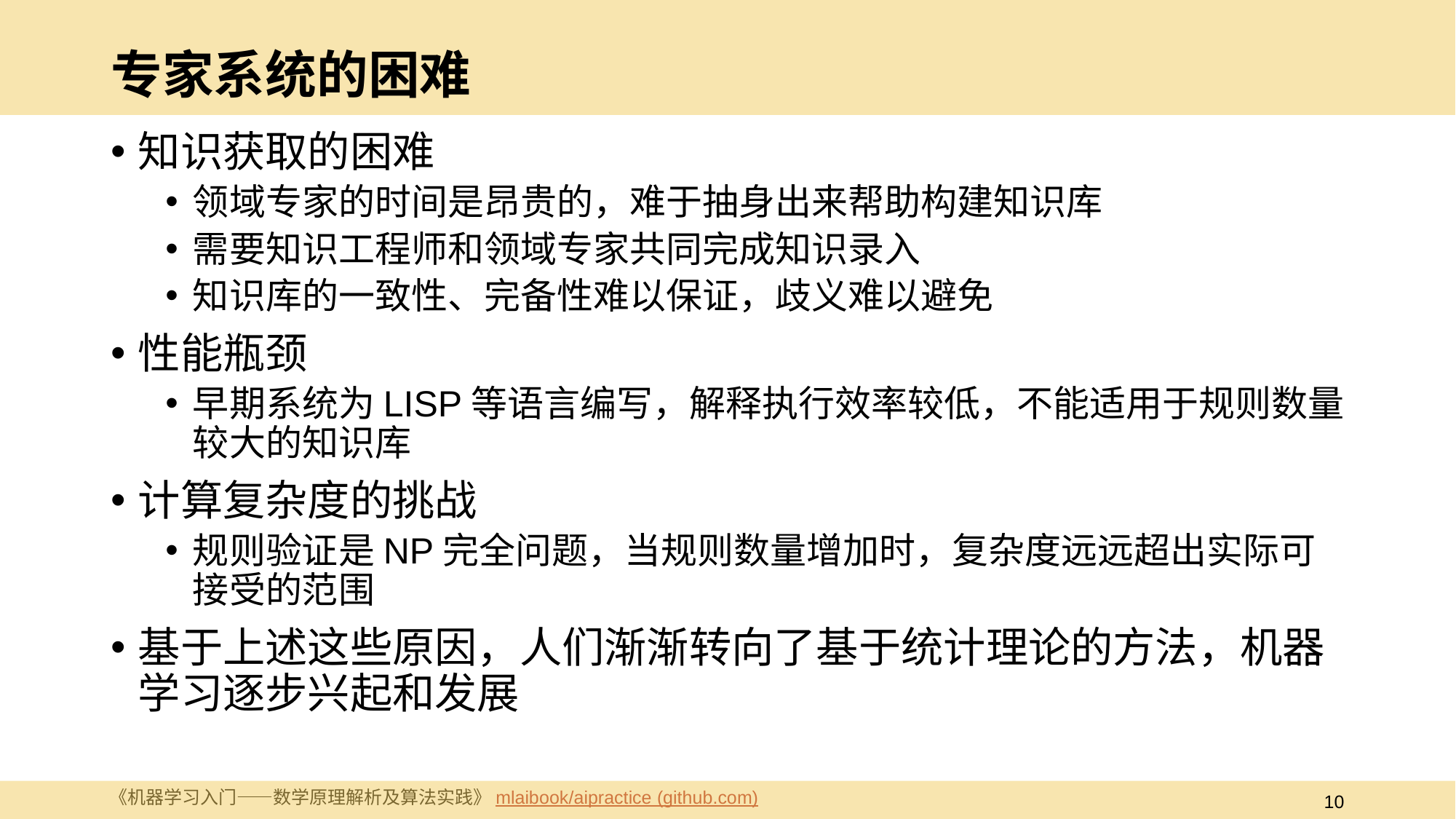

# 专家系统的困难
知识获取的困难
领域专家的时间是昂贵的，难于抽身出来帮助构建知识库
需要知识工程师和领域专家共同完成知识录入
知识库的一致性、完备性难以保证，歧义难以避免
性能瓶颈
早期系统为LISP等语言编写，解释执行效率较低，不能适用于规则数量较大的知识库
计算复杂度的挑战
规则验证是NP完全问题，当规则数量增加时，复杂度远远超出实际可接受的范围
基于上述这些原因，人们渐渐转向了基于统计理论的方法，机器学习逐步兴起和发展
10